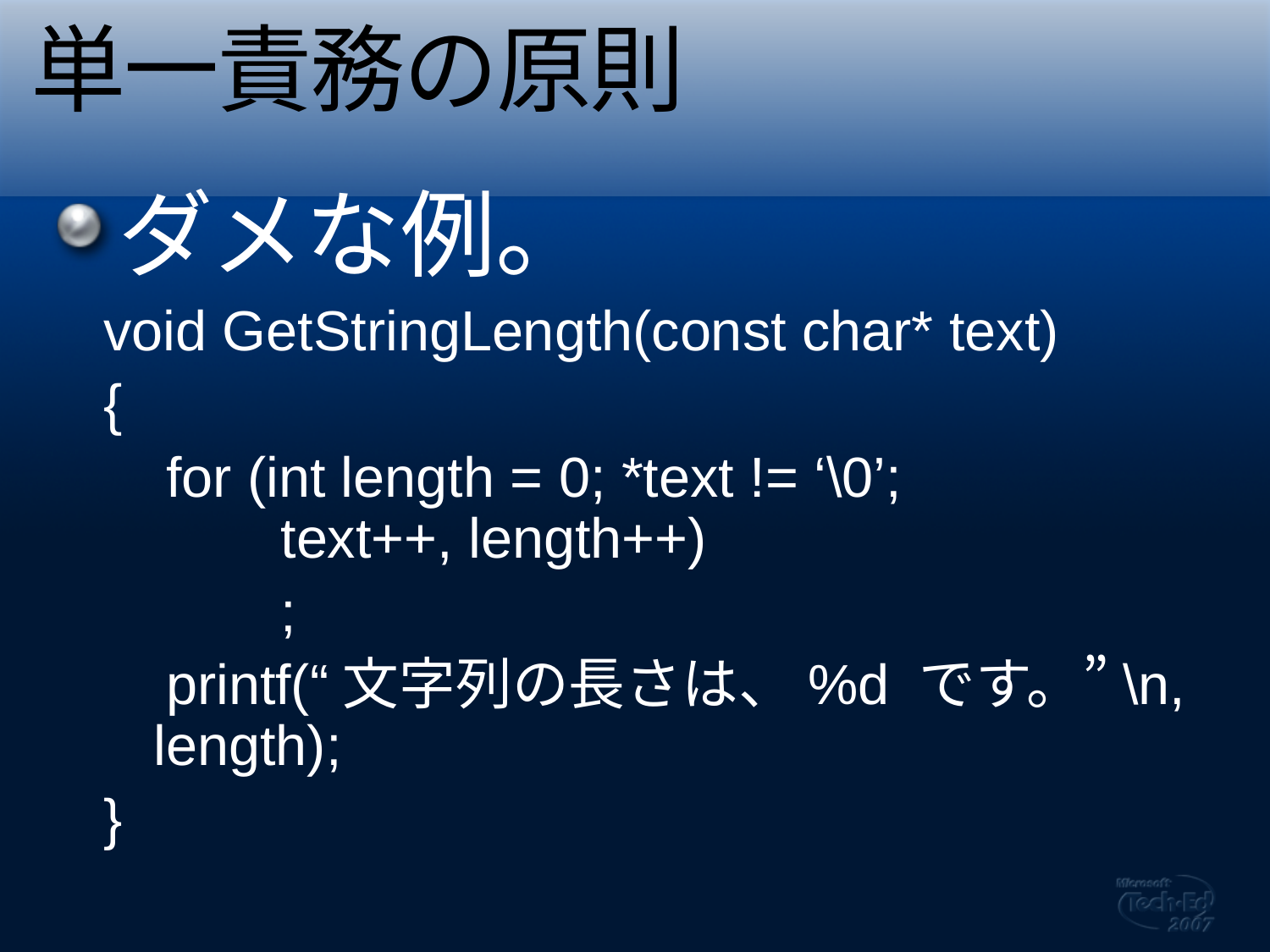

# 単一責務の原則
ダメな例。
void GetStringLength(const char* text)
{
    for (int length = 0; *text != ‘\0’; 			text++, length++)
    	;
    printf(“文字列の長さは、%d です。”\n, length);
}